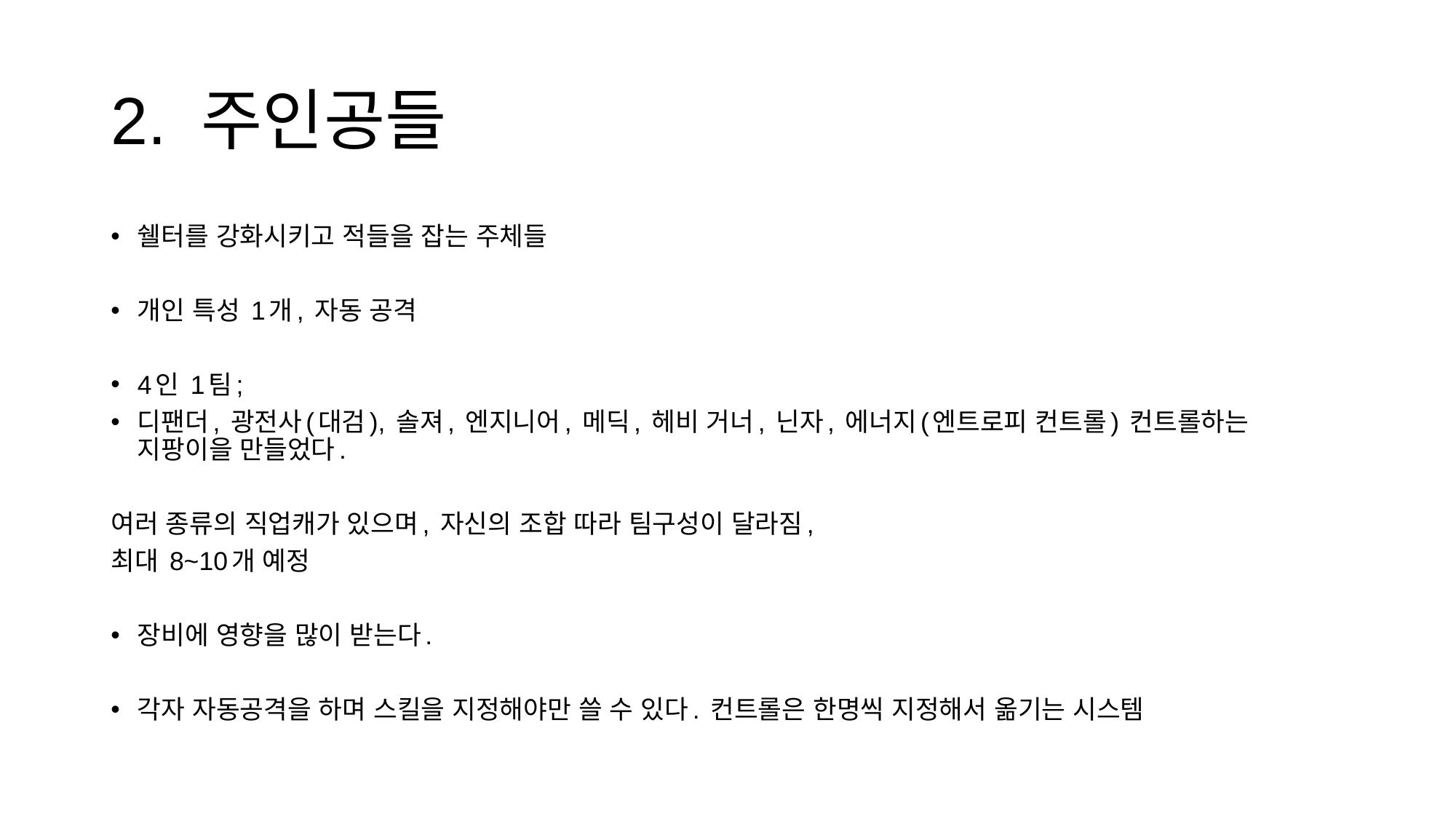

# 2. 주인공들
쉘터를 강화시키고 적들을 잡는 주체들

개인 특성 1개, 자동 공격

4인 1팀;
디팬더, 광전사(대검), 솔져, 엔지니어, 메딕, 헤비 거너, 닌자, 에너지(엔트로피 컨트롤) 컨트롤하는 지팡이을 만들었다.

여러 종류의 직업캐가 있으며, 자신의 조합 따라 팀구성이 달라짐,
최대 8~10개 예정

장비에 영향을 많이 받는다.

각자 자동공격을 하며 스킬을 지정해야만 쓸 수 있다. 컨트롤은 한명씩 지정해서 옮기는 시스템